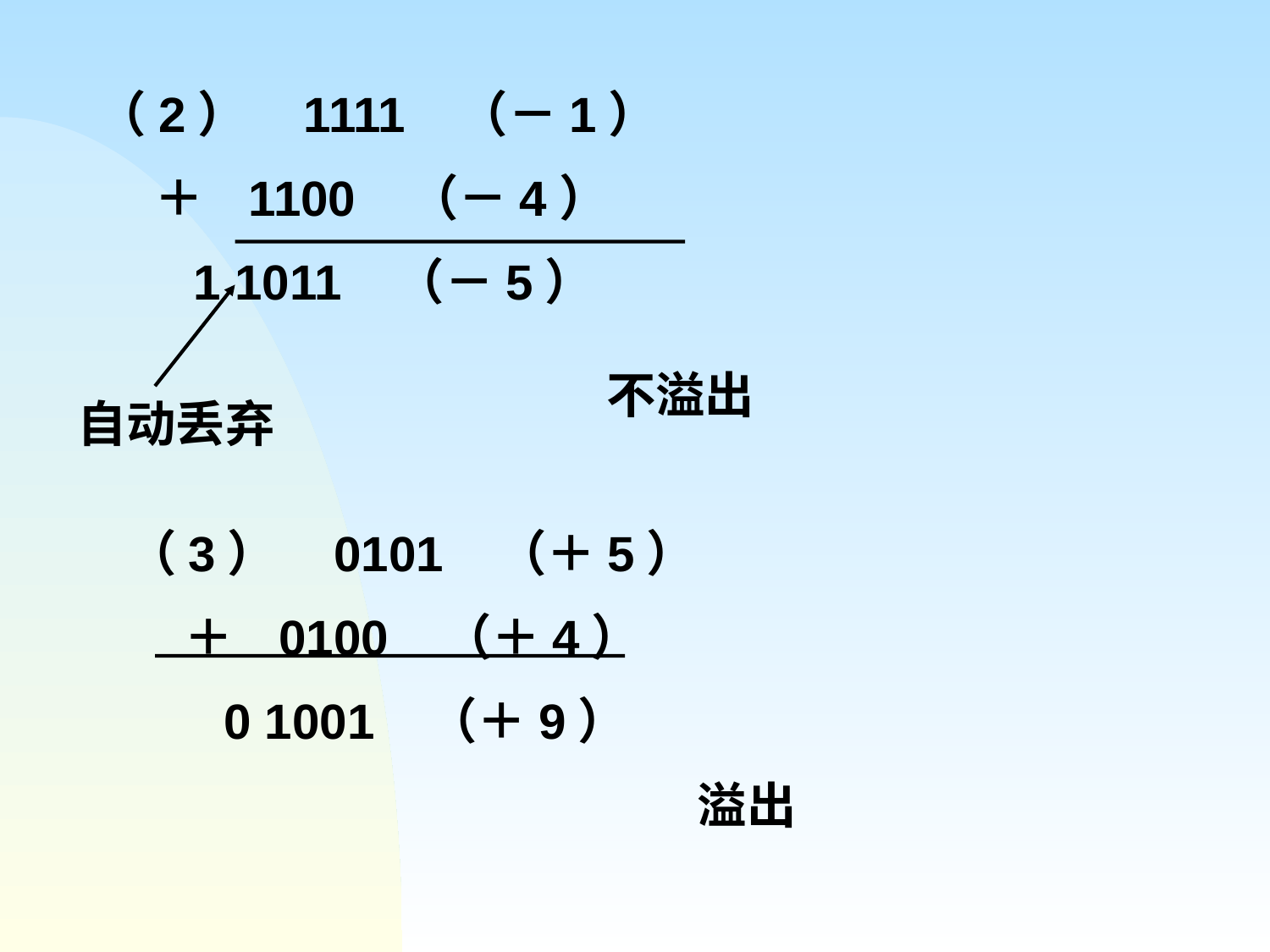

（2）    1111   （－1）
    ＋   1100   （－4）
       1 1011   （－5）

不溢出
自动丢弃
（3）    0101   （＋5）
    ＋   0100   （＋4）
       0 1001   （＋9）

溢出
57